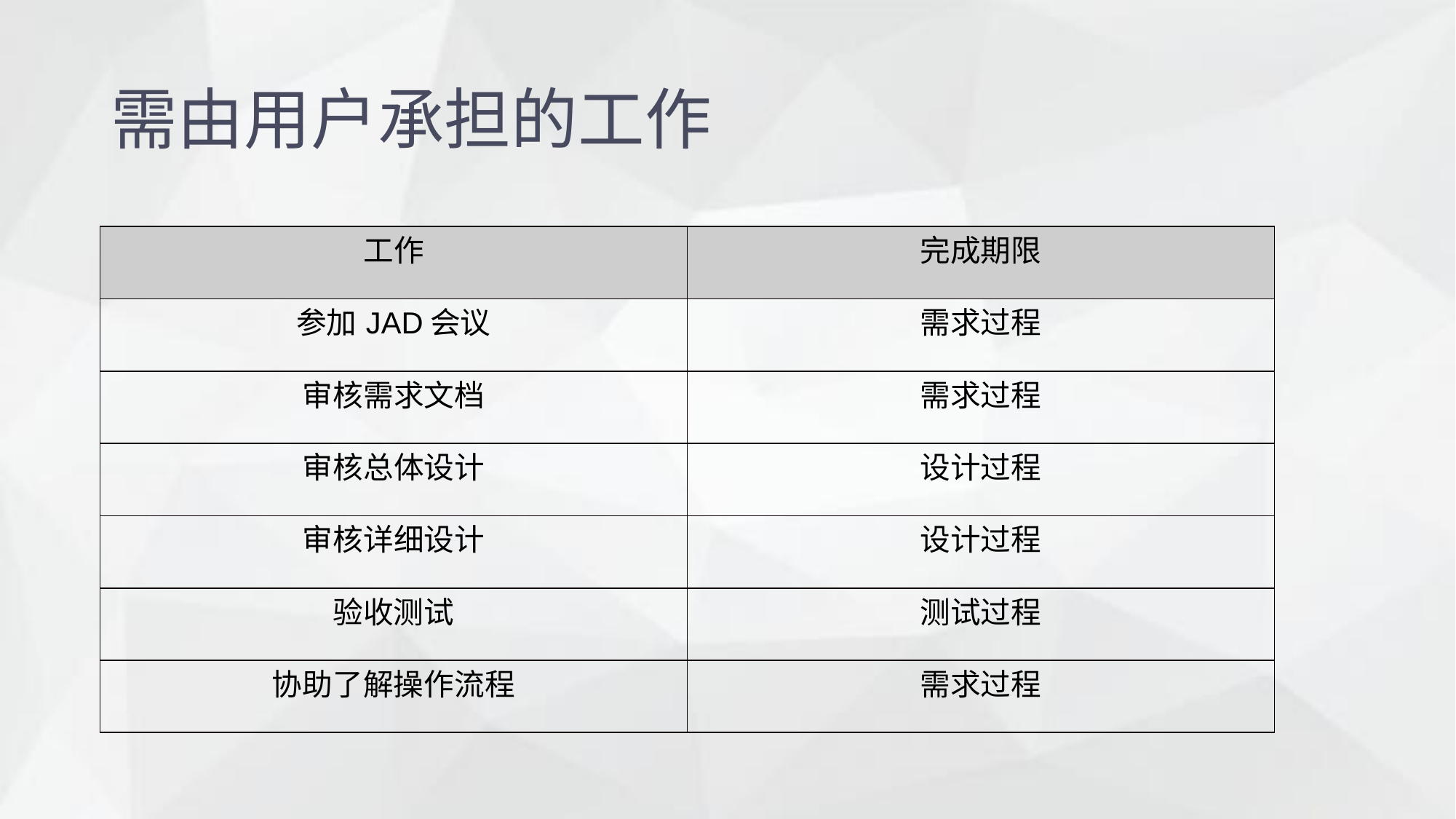

需由用户承担的工作
| 工作 | 完成期限 |
| --- | --- |
| 参加JAD会议 | 需求过程 |
| 审核需求文档 | 需求过程 |
| 审核总体设计 | 设计过程 |
| 审核详细设计 | 设计过程 |
| 验收测试 | 测试过程 |
| 协助了解操作流程 | 需求过程 |